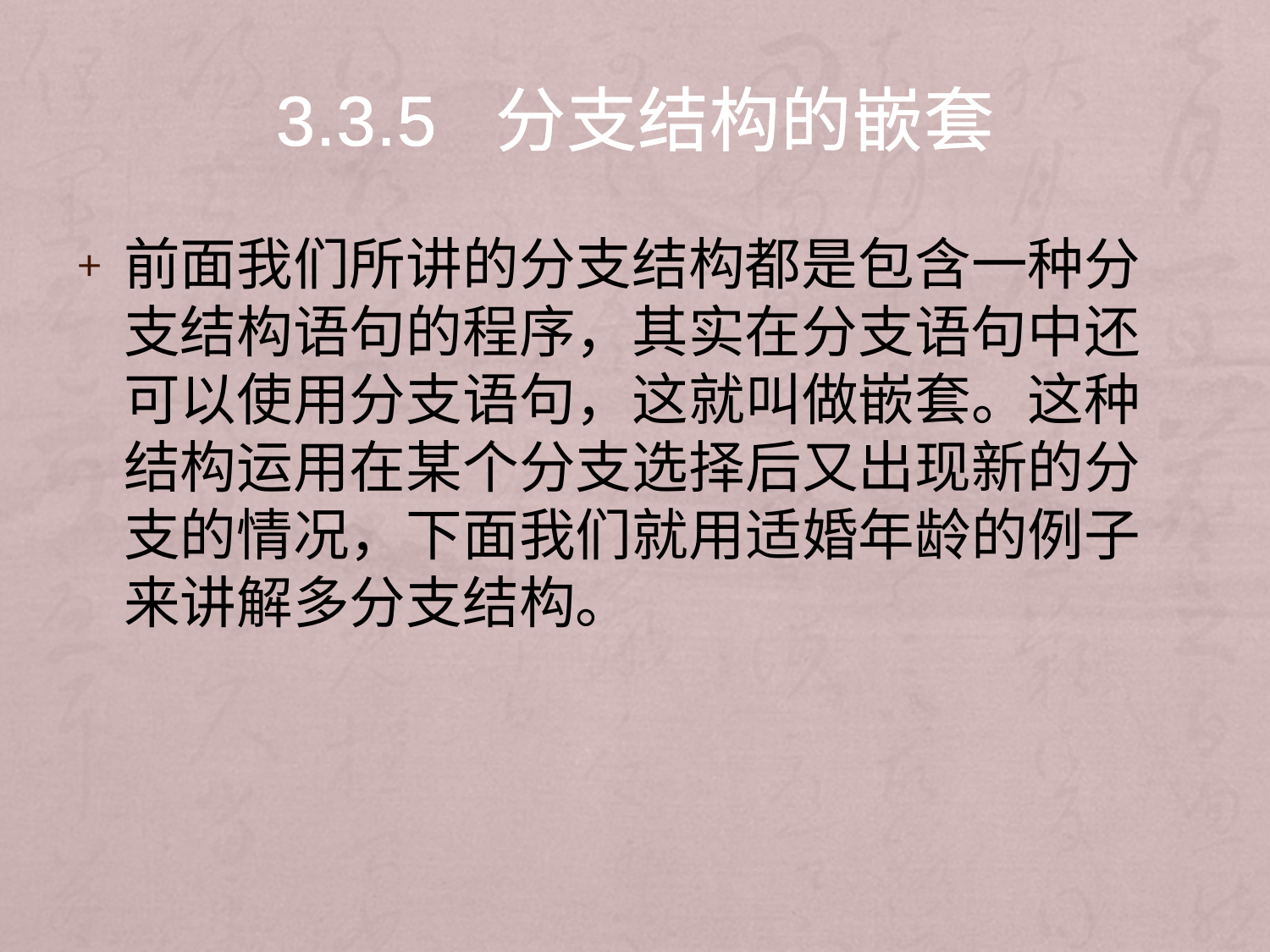

# 3.3.5  分支结构的嵌套
前面我们所讲的分支结构都是包含一种分支结构语句的程序，其实在分支语句中还可以使用分支语句，这就叫做嵌套。这种结构运用在某个分支选择后又出现新的分支的情况，下面我们就用适婚年龄的例子来讲解多分支结构。